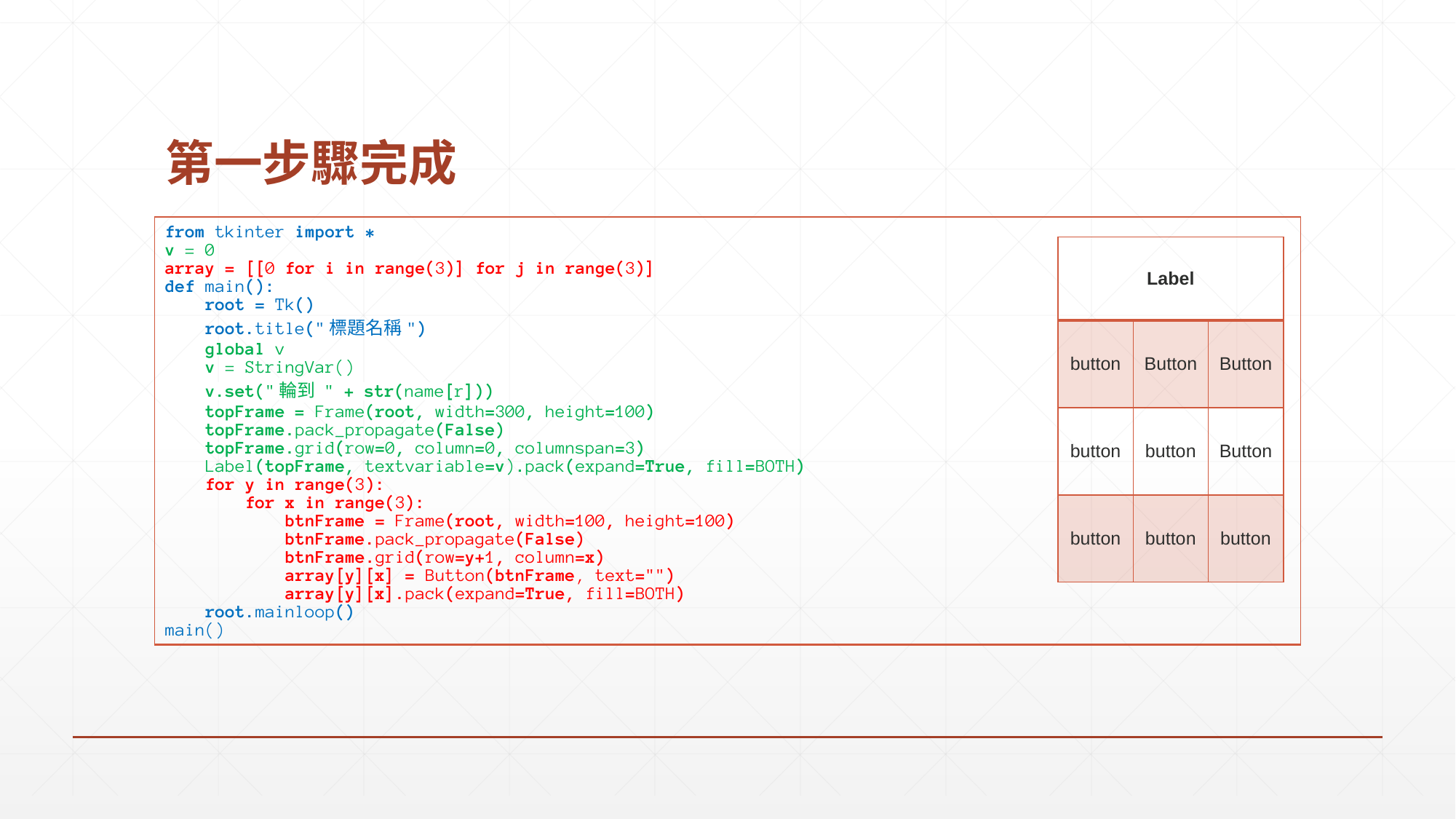

# 第一步驟完成
| from tkinter import \* v = 0 array = [[0 for i in range(3)] for j in range(3)] def main(): root = Tk() root.title("標題名稱") global v v = StringVar() v.set("輪到 " + str(name[r])) topFrame = Frame(root, width=300, height=100) topFrame.pack\_propagate(False) topFrame.grid(row=0, column=0, columnspan=3) Label(topFrame, textvariable=v).pack(expand=True, fill=BOTH) for y in range(3): for x in range(3): btnFrame = Frame(root, width=100, height=100) btnFrame.pack\_propagate(False) btnFrame.grid(row=y+1, column=x) array[y][x] = Button(btnFrame, text="") array[y][x].pack(expand=True, fill=BOTH) root.mainloop() main() |
| --- |
| Label |  |  |
| --- | --- | --- |
| button | Button | Button |
| button | button | Button |
| button | button | button |